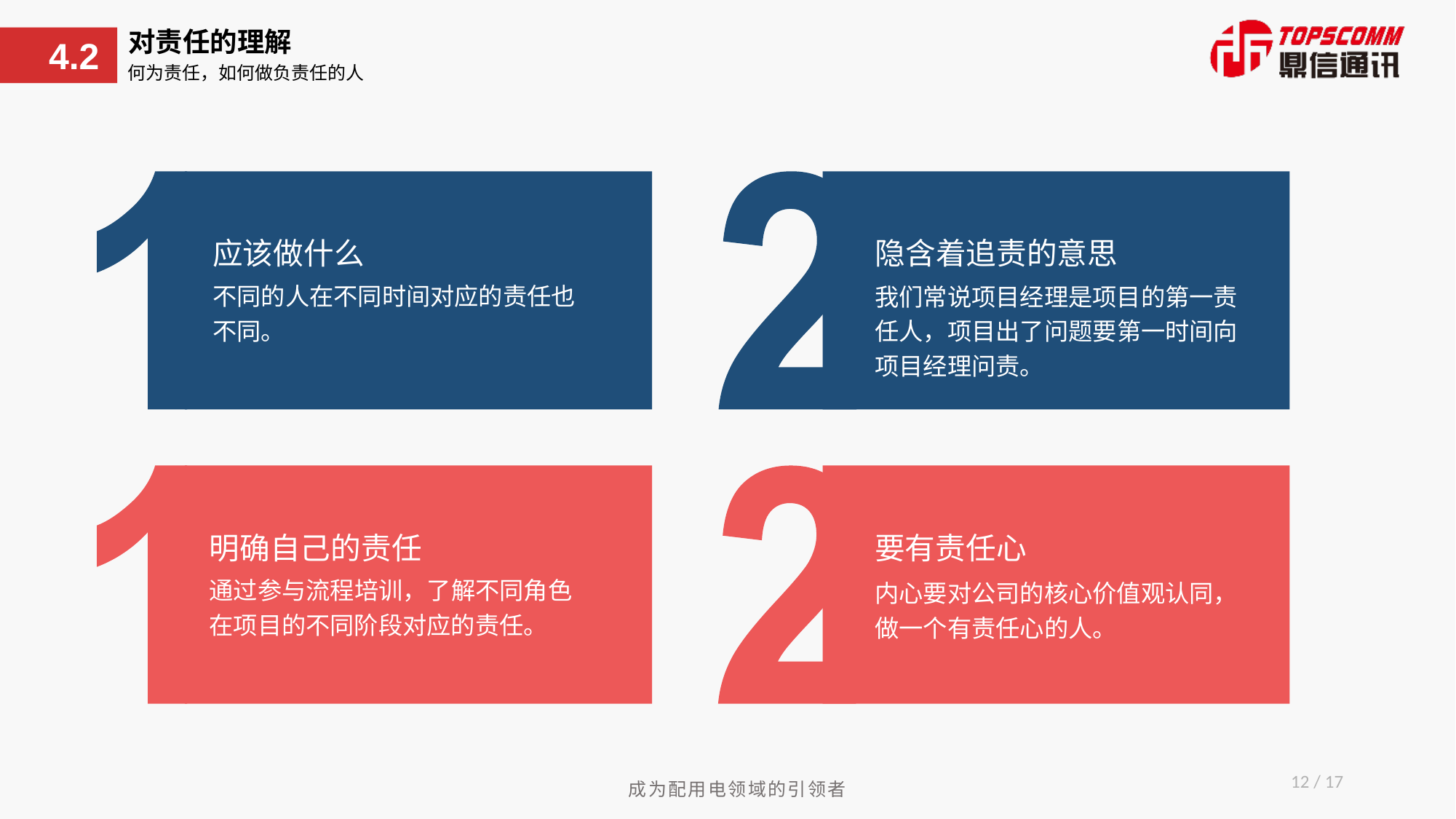

对责任的理解

4.2
何为责任，如何做负责任的人

应该做什么
不同的人在不同时间对应的责任也不同。
隐含着追责的意思
我们常说项目经理是项目的第一责任人，项目出了问题要第一时间向项目经理问责。

点击添加标题
点击此处添加章节的描述内容，言简意赅，字数不超过30字，20号字。
明确自己的责任
通过参与流程培训，了解不同角色在项目的不同阶段对应的责任。
要有责任心
内心要对公司的核心价值观认同，做一个有责任心的人。
12 / 17